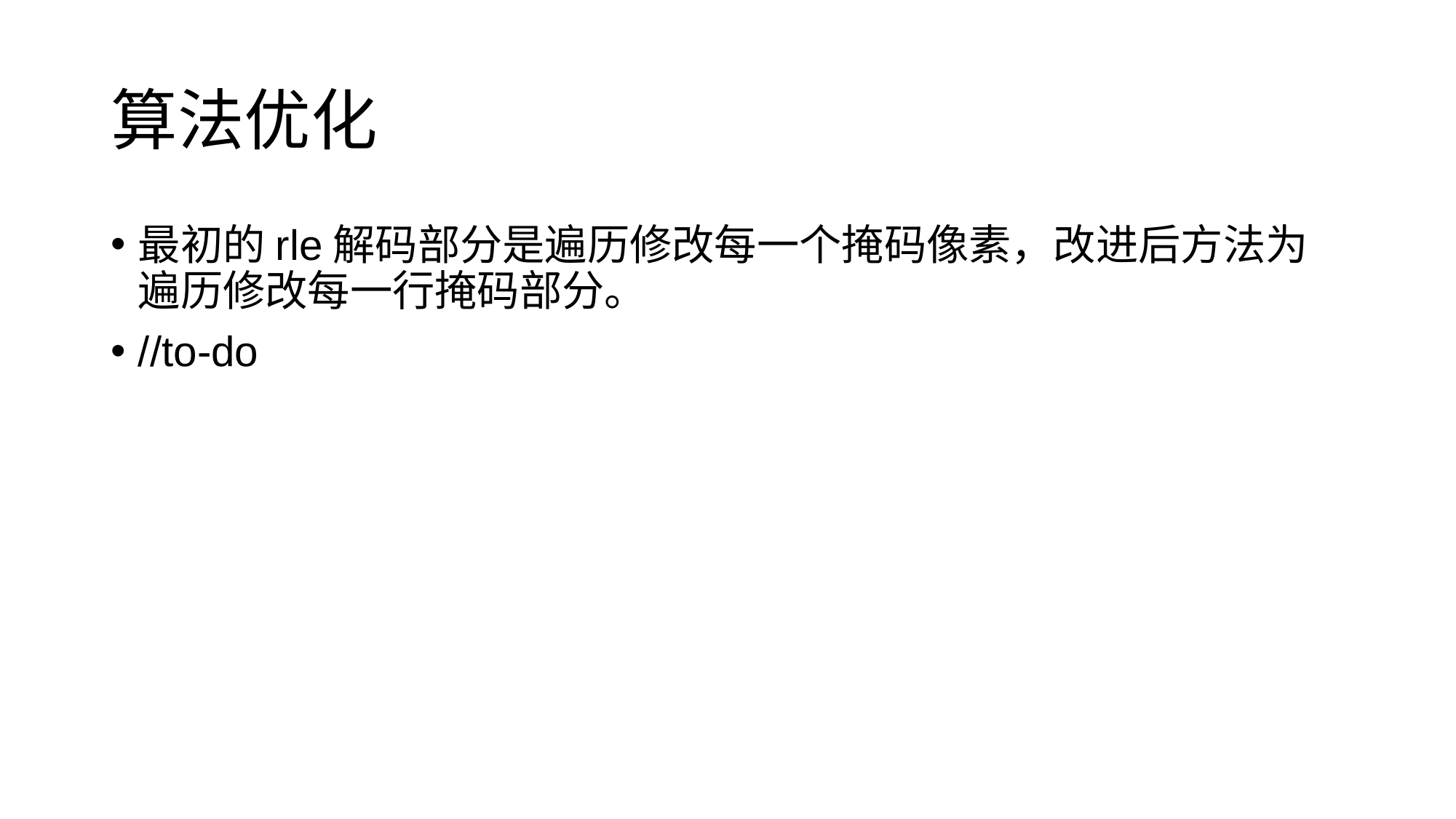

# 算法优化
最初的rle解码部分是遍历修改每一个掩码像素，改进后方法为遍历修改每一行掩码部分。
//to-do